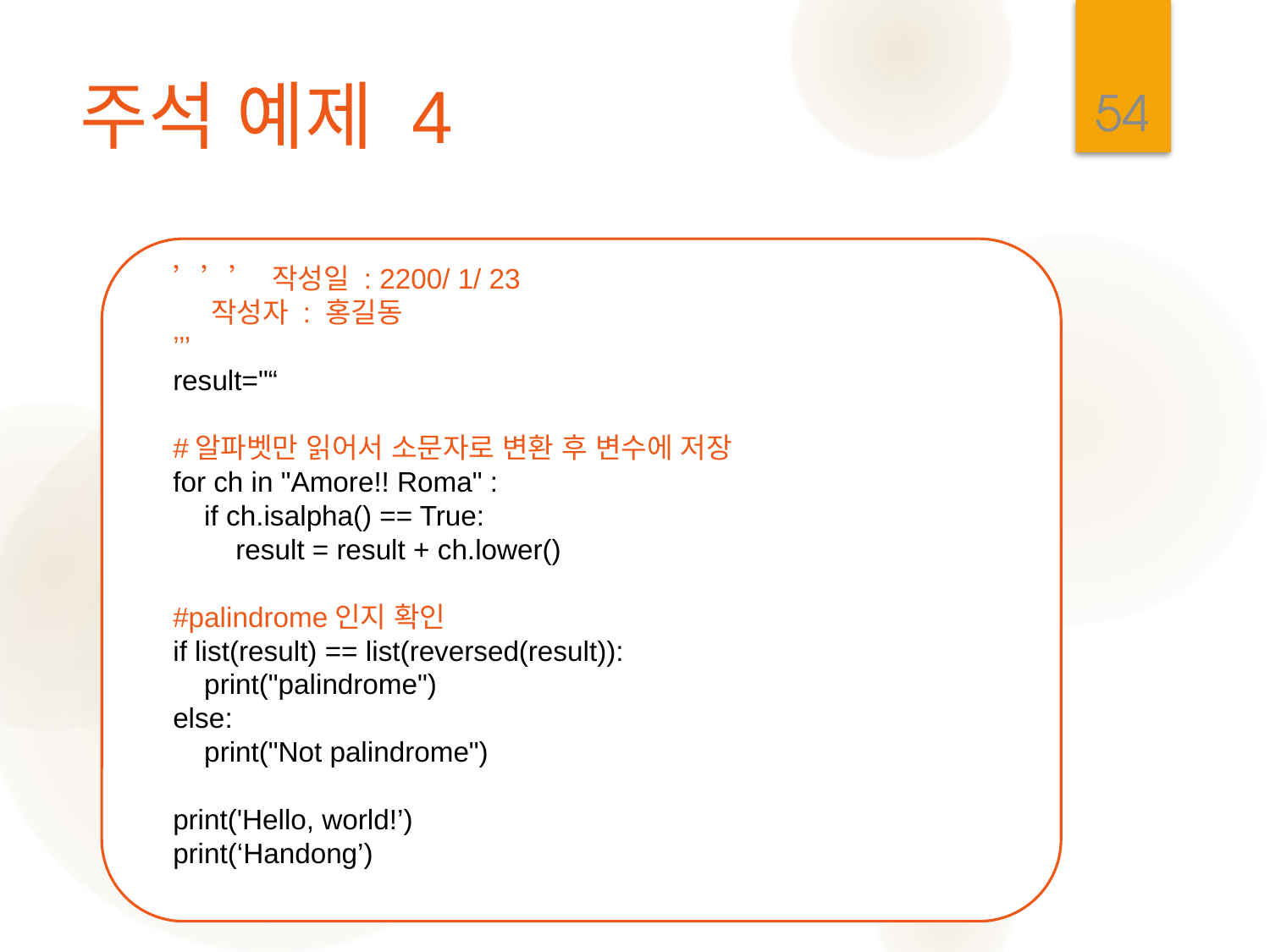

54
# 주석 예제 4

’’’ 작성일 : 2200/ 1/ 23
    작성자 : 홍길동
’’’
result="“

#알파벳만 읽어서 소문자로 변환 후 변수에 저장
for ch in "Amore!! Roma" :
    if ch.isalpha() == True:
        result = result + ch.lower()

#palindrome인지 확인
if list(result) == list(reversed(result)):
    print("palindrome")
else:
    print("Not palindrome")

print('Hello, world!’)
print(‘Handong’)